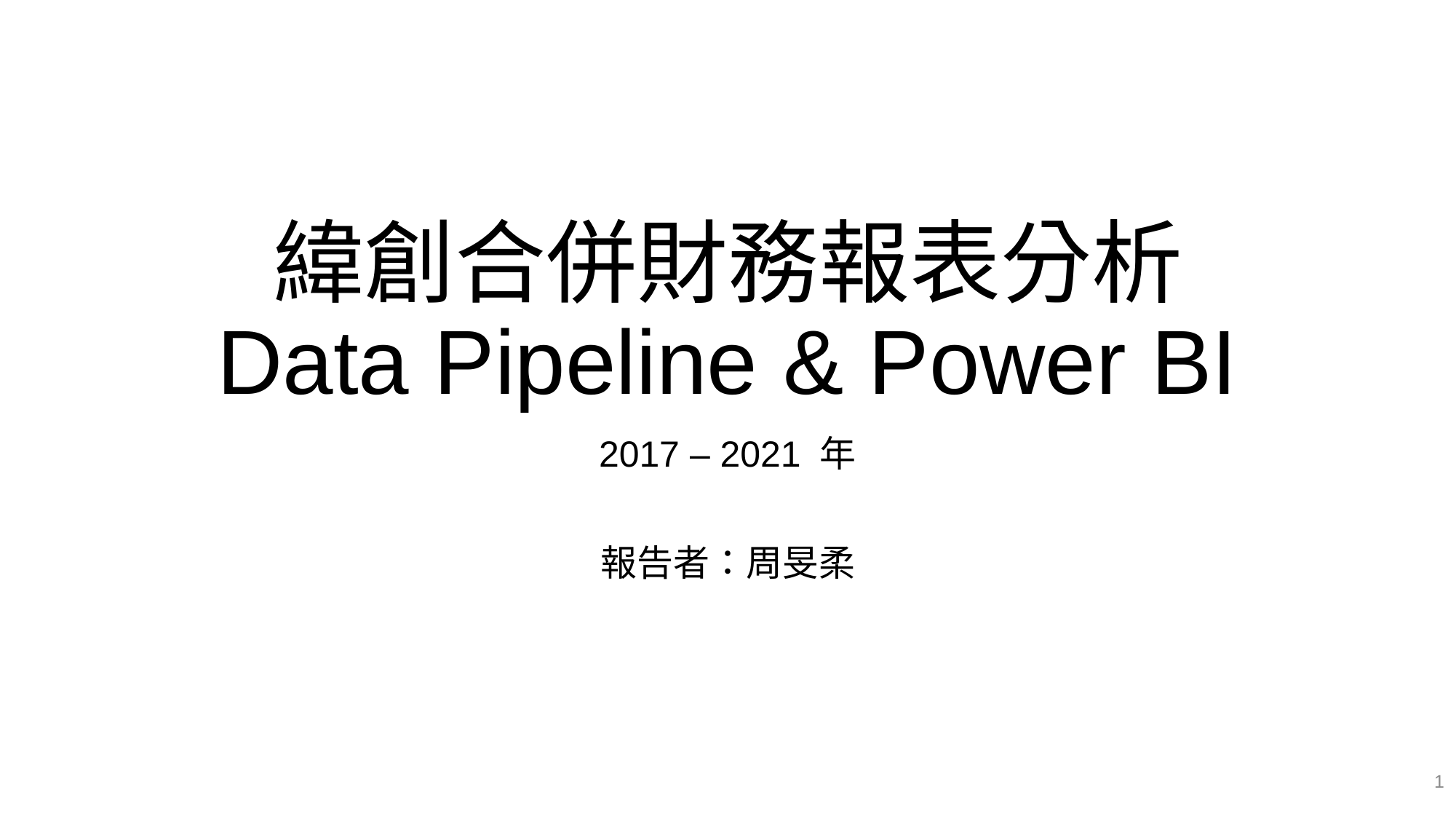

# 緯創合併財務報表分析 Data Pipeline & Power BI
2017 – 2021 年

報告者：周旻柔
1